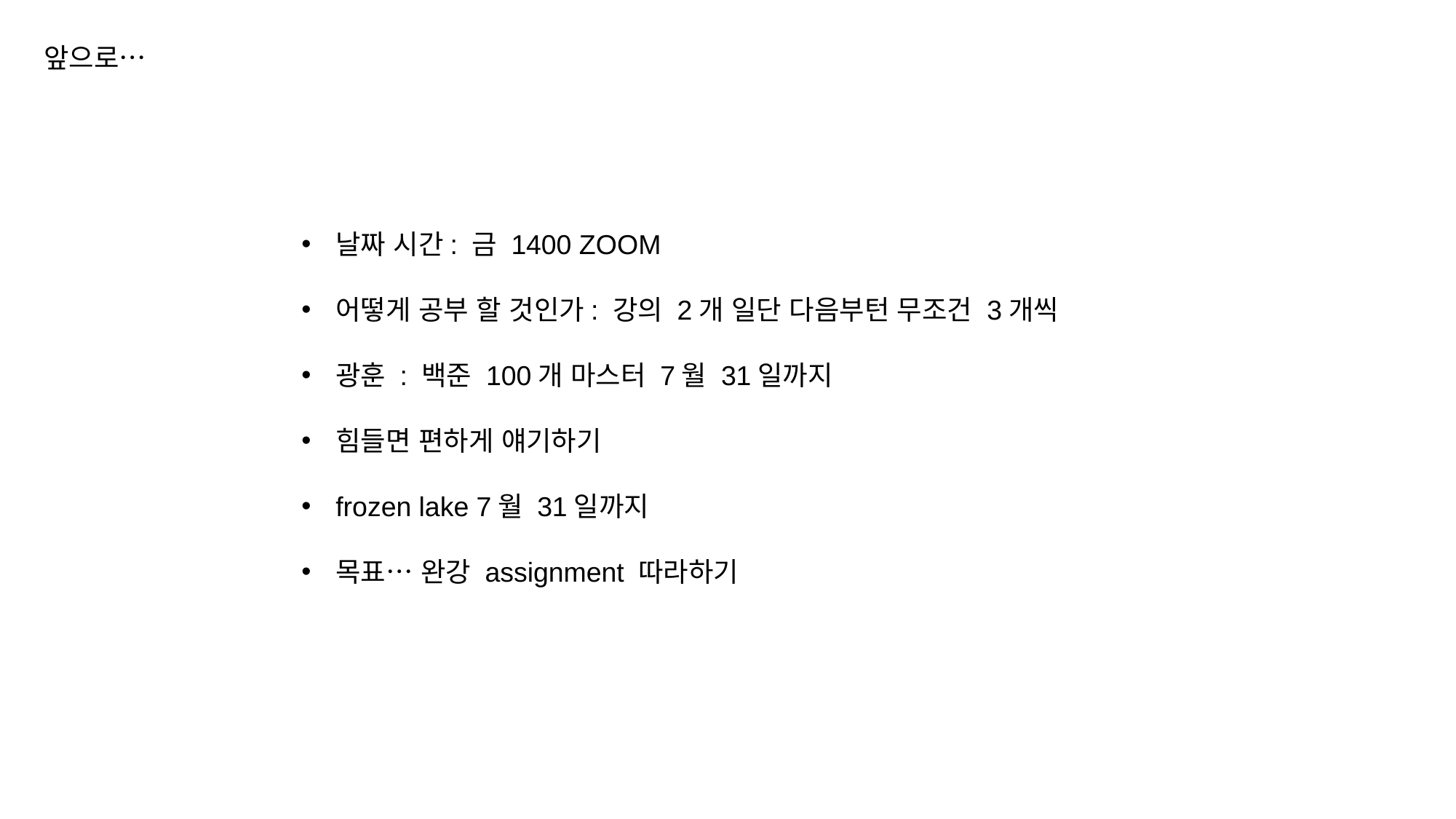

앞으로…
날짜 시간: 금 1400 ZOOM

어떻게 공부 할 것인가: 강의 2개 일단 다음부턴 무조건 3개씩

광훈 : 백준 100개 마스터 7월 31일까지

힘들면 편하게 얘기하기

frozen lake 7월 31일까지

목표… 완강 assignment 따라하기